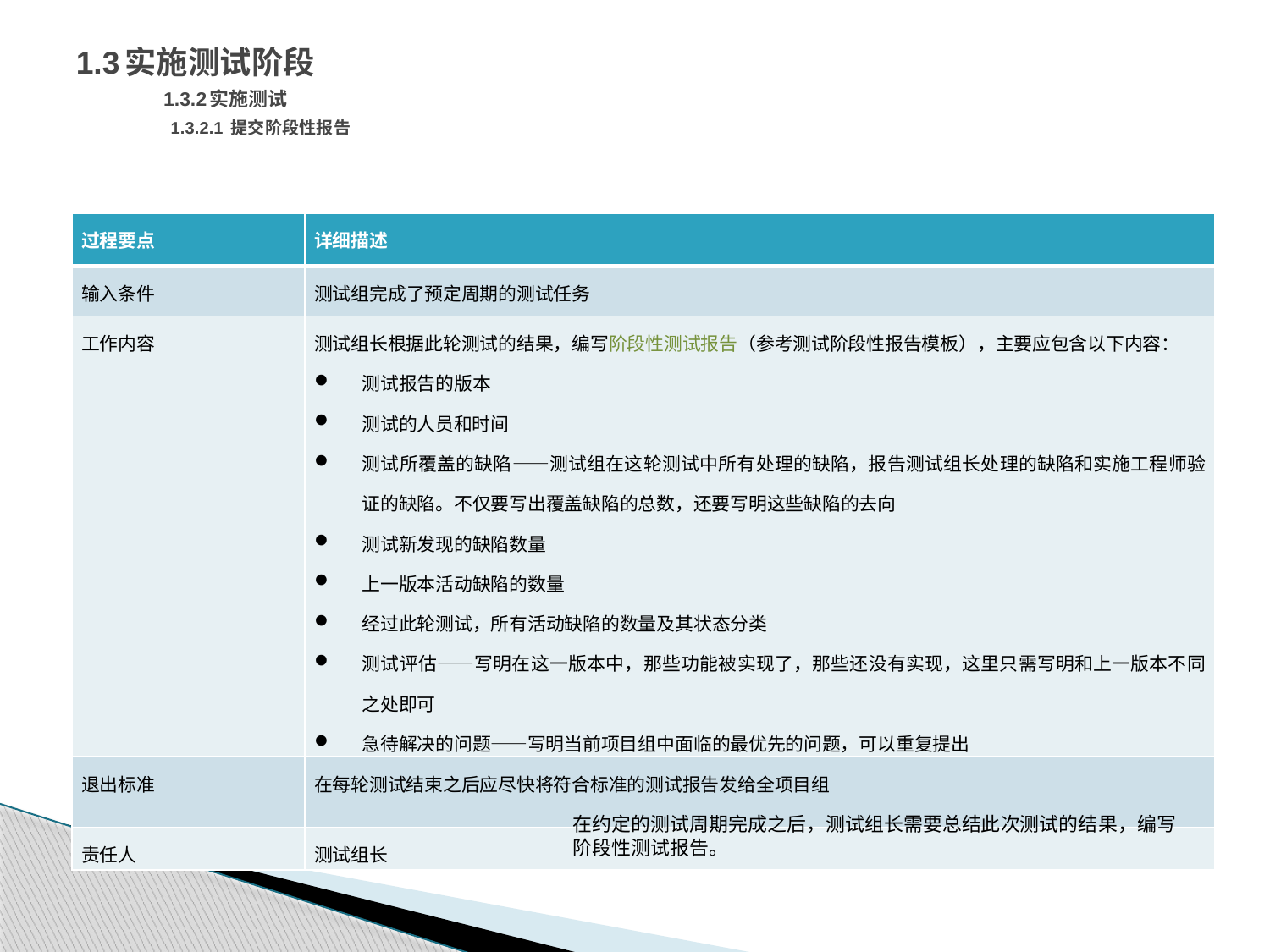

# 1.3实施测试阶段 1.3.2实施测试 1.3.2.1 提交阶段性报告
| 过程要点 | 详细描述 |
| --- | --- |
| 输入条件 | 测试组完成了预定周期的测试任务 |
| 工作内容 | 测试组长根据此轮测试的结果，编写阶段性测试报告（参考测试阶段性报告模板），主要应包含以下内容： 测试报告的版本 测试的人员和时间 测试所覆盖的缺陷——测试组在这轮测试中所有处理的缺陷，报告测试组长处理的缺陷和实施工程师验证的缺陷。不仅要写出覆盖缺陷的总数，还要写明这些缺陷的去向 测试新发现的缺陷数量 上一版本活动缺陷的数量 经过此轮测试，所有活动缺陷的数量及其状态分类 测试评估——写明在这一版本中，那些功能被实现了，那些还没有实现，这里只需写明和上一版本不同之处即可 急待解决的问题——写明当前项目组中面临的最优先的问题，可以重复提出 |
| 退出标准 | 在每轮测试结束之后应尽快将符合标准的测试报告发给全项目组 |
| 责任人 | 测试组长 |
在约定的测试周期完成之后，测试组长需要总结此次测试的结果，编写阶段性测试报告。